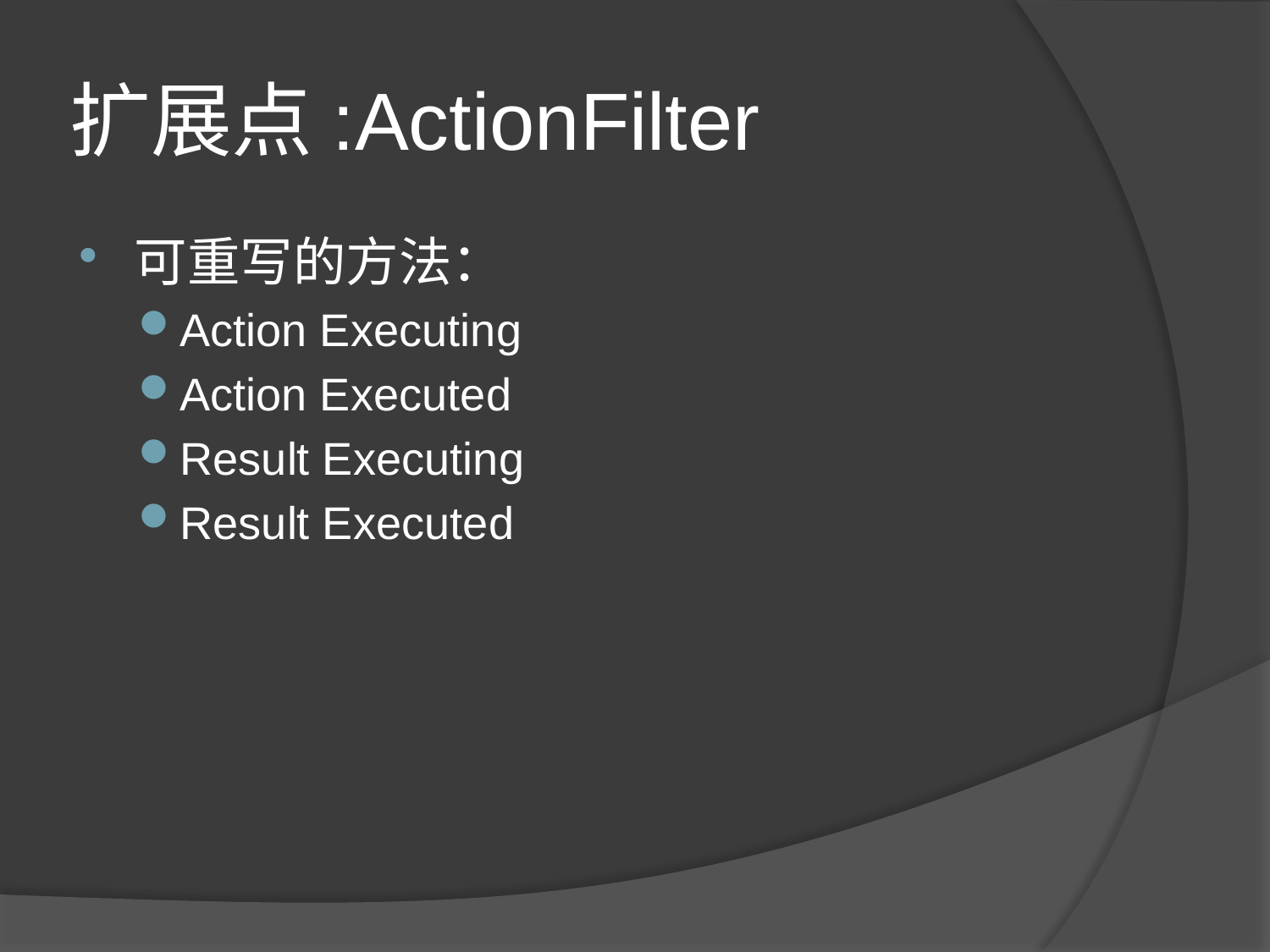

# 扩展点:ActionFilter
可重写的方法：
Action Executing
Action Executed
Result Executing
Result Executed